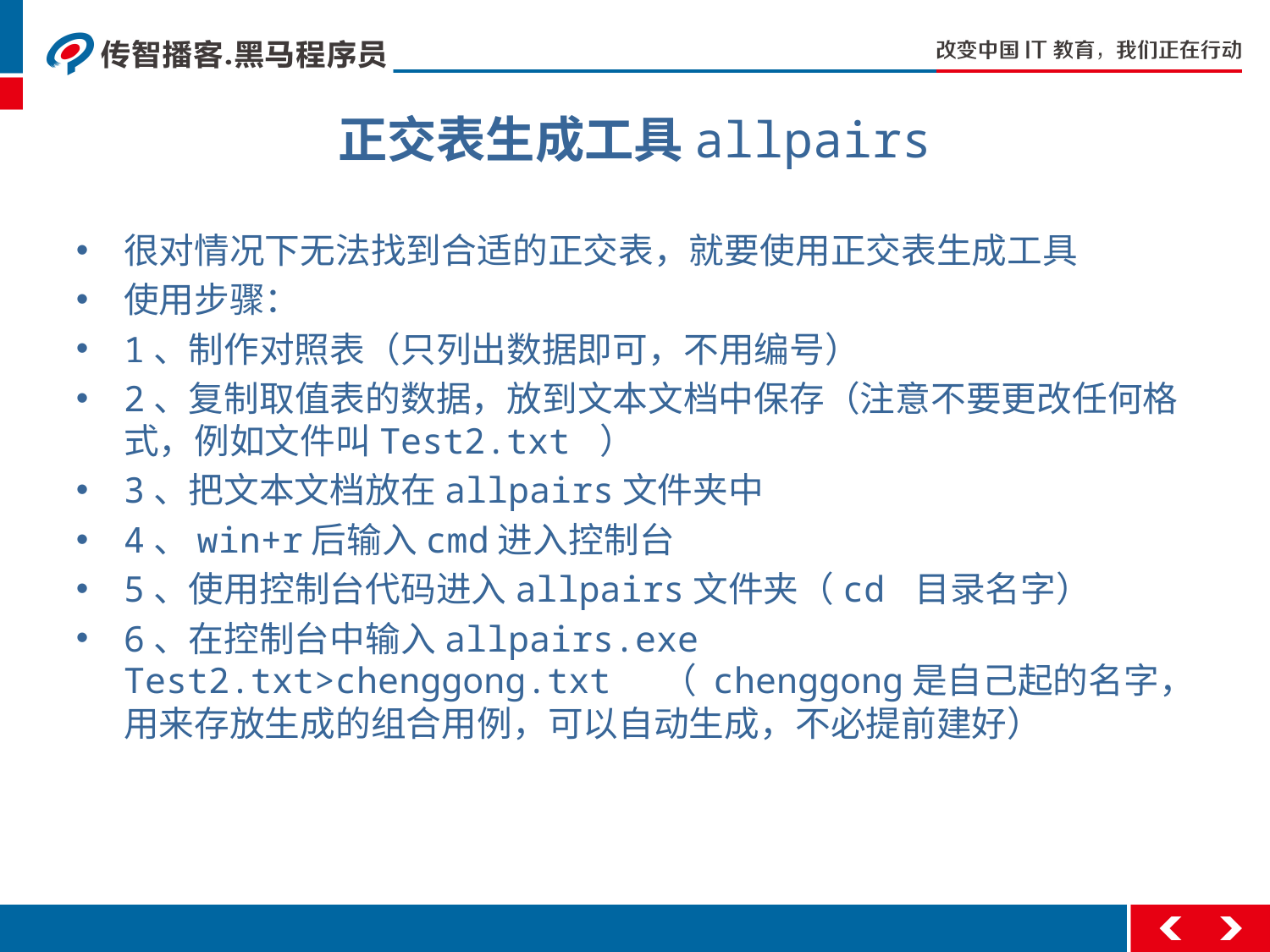

# 正交表生成工具allpairs
很对情况下无法找到合适的正交表，就要使用正交表生成工具
使用步骤：
1、制作对照表（只列出数据即可，不用编号）
2、复制取值表的数据，放到文本文档中保存（注意不要更改任何格式，例如文件叫Test2.txt ）
3、把文本文档放在allpairs文件夹中
4、win+r后输入cmd进入控制台
5、使用控制台代码进入allpairs文件夹（cd 目录名字）
6、在控制台中输入allpairs.exe Test2.txt>chenggong.txt  （ chenggong是自己起的名字，用来存放生成的组合用例，可以自动生成，不必提前建好）